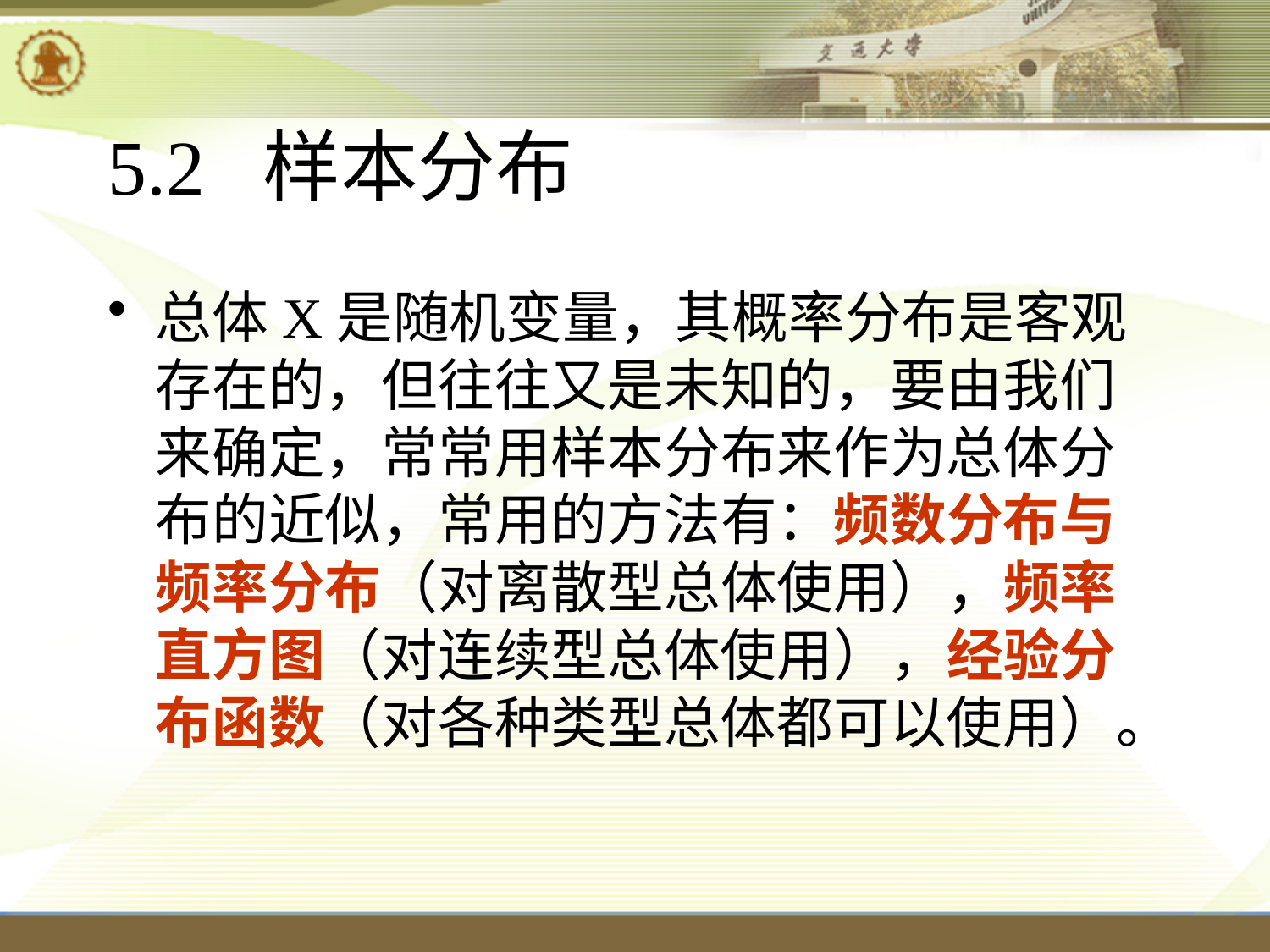

# 5.2  样本分布
总体X是随机变量，其概率分布是客观存在的，但往往又是未知的，要由我们来确定，常常用样本分布来作为总体分布的近似，常用的方法有：频数分布与频率分布（对离散型总体使用），频率直方图（对连续型总体使用），经验分布函数（对各种类型总体都可以使用）。